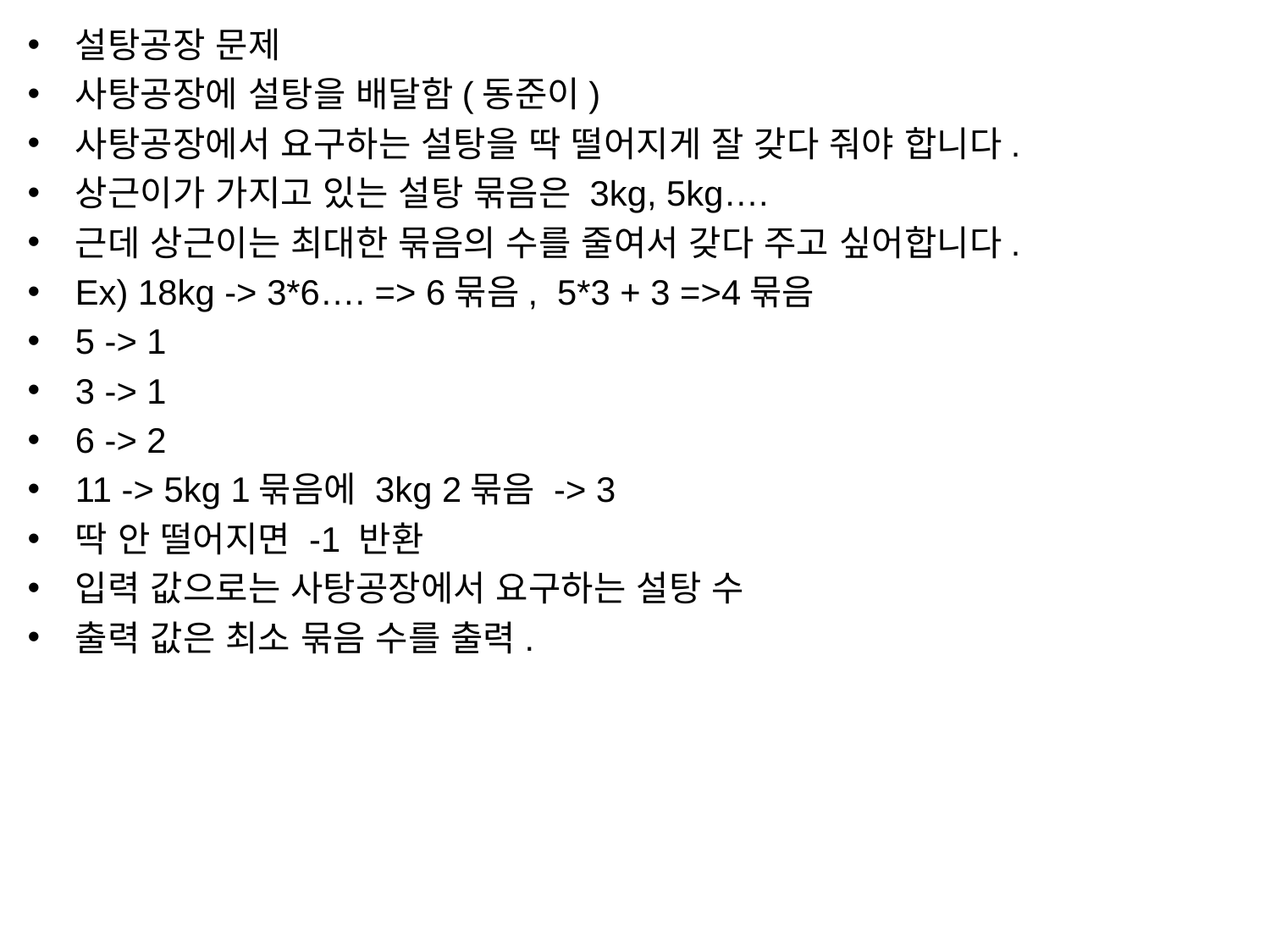

설탕공장 문제
사탕공장에 설탕을 배달함(동준이)
사탕공장에서 요구하는 설탕을 딱 떨어지게 잘 갖다 줘야 합니다.
상근이가 가지고 있는 설탕 묶음은 3kg, 5kg….
근데 상근이는 최대한 묶음의 수를 줄여서 갖다 주고 싶어합니다.
Ex) 18kg -> 3*6…. => 6묶음,  5*3 + 3 =>4묶음
5 -> 1
3 -> 1
6 -> 2
11 -> 5kg 1묶음에 3kg 2묶음 -> 3
딱 안 떨어지면 -1 반환
입력 값으로는 사탕공장에서 요구하는 설탕 수
출력 값은 최소 묶음 수를 출력.